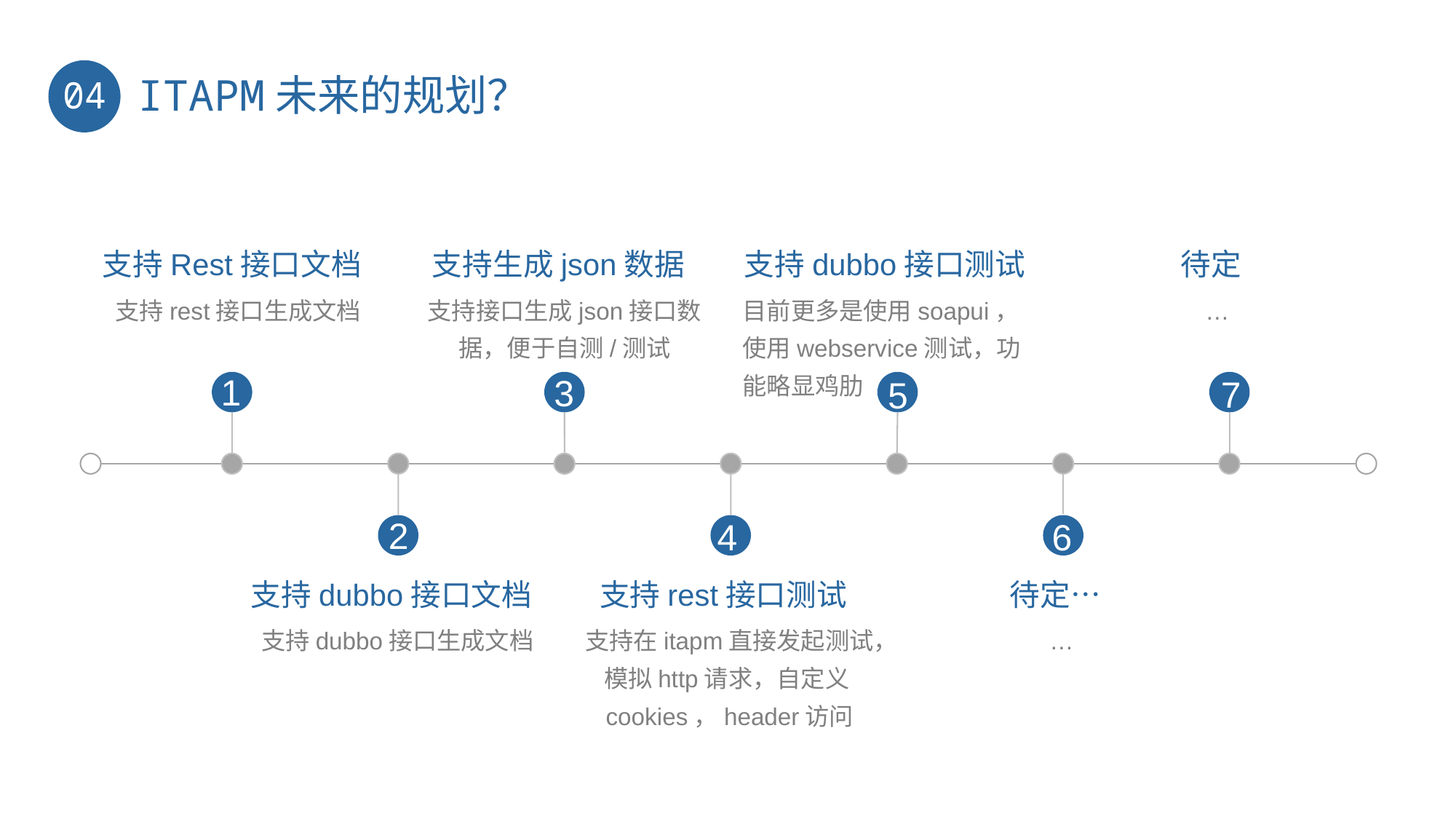

ITAPM未来的规划？
04
支持Rest接口文档
支持生成json数据
支持dubbo接口测试
待定
支持rest接口生成文档
支持接口生成json接口数据，便于自测/测试
目前更多是使用soapui，使用webservice测试，功能略显鸡肋
…
1
3
7
5

2
4
6

支持dubbo接口文档
支持rest接口测试
待定…
支持dubbo接口生成文档
支持在itapm直接发起测试，模拟http请求，自定义cookies，header访问
…